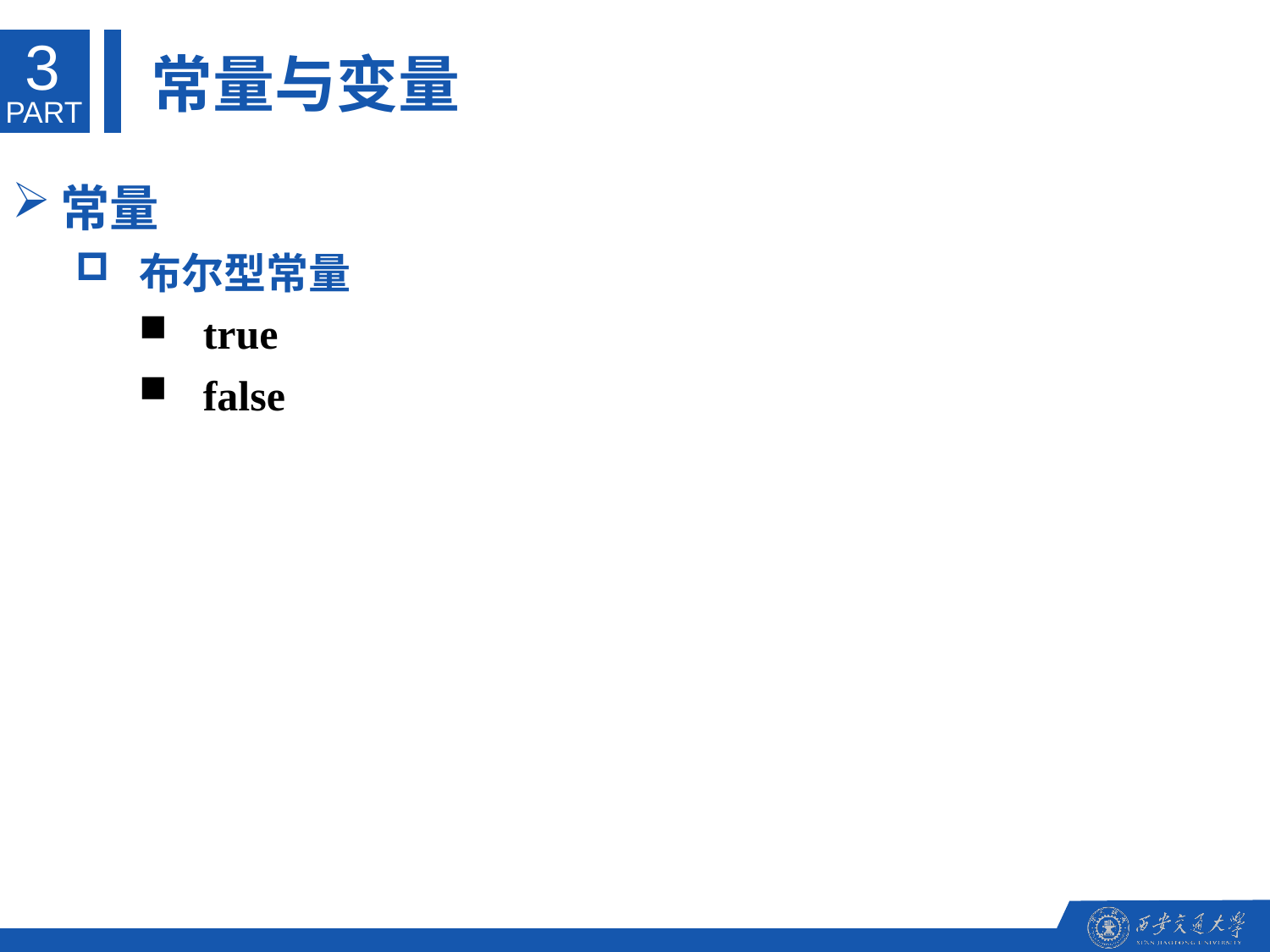

3
常量与变量
PART
常量
布尔型常量
true
false